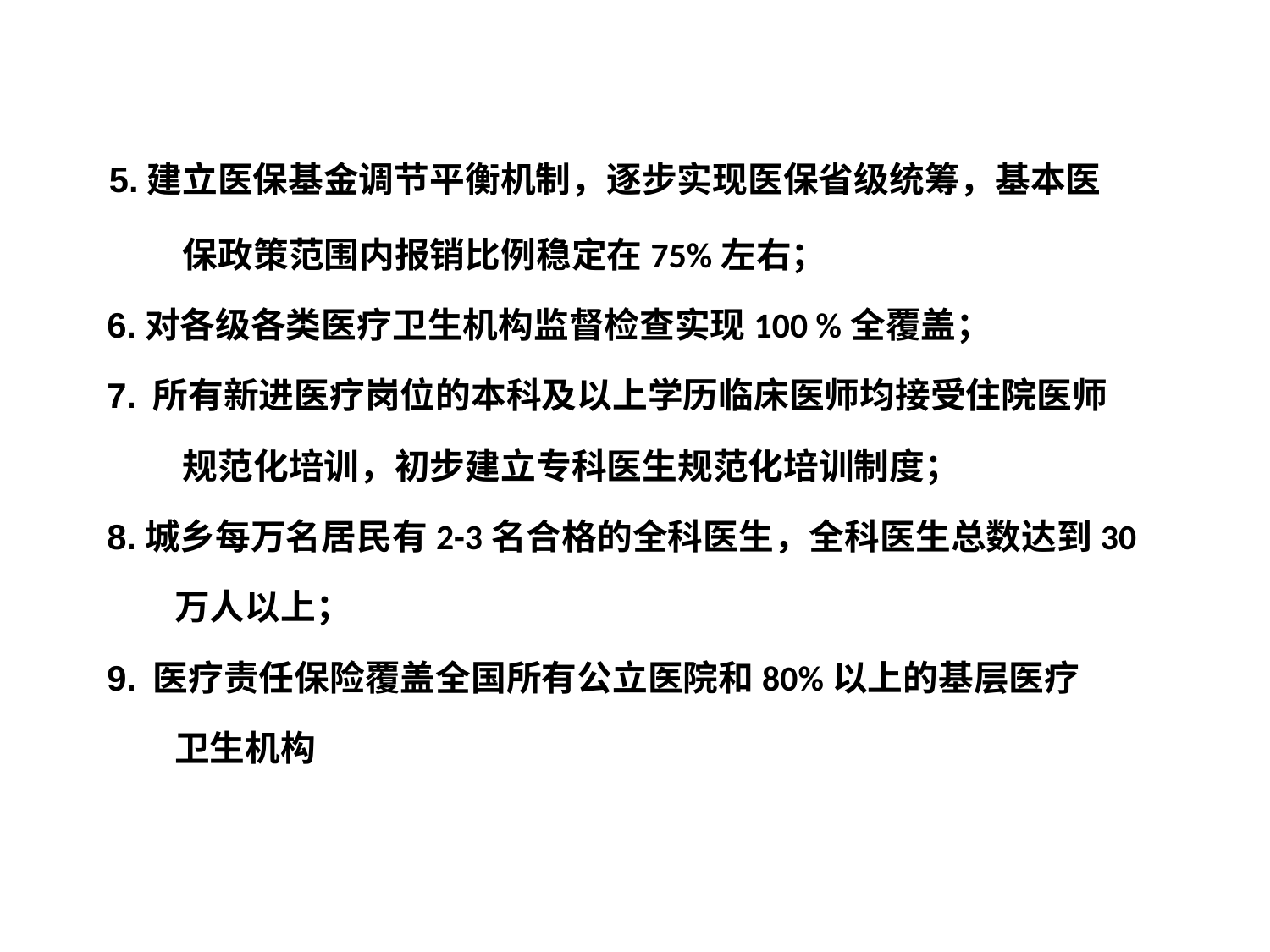

5.建立医保基金调节平衡机制，逐步实现医保省级统筹，基本医
            保政策范围内报销比例稳定在75%左右；
   6.对各级各类医疗卫生机构监督检查实现100 %全覆盖；
   7. 所有新进医疗岗位的本科及以上学历临床医师均接受住院医师
            规范化培训，初步建立专科医生规范化培训制度；
   8.城乡每万名居民有2-3名合格的全科医生，全科医生总数达到30
           万人以上；
   9. 医疗责任保险覆盖全国所有公立医院和80%以上的基层医疗
           卫生机构